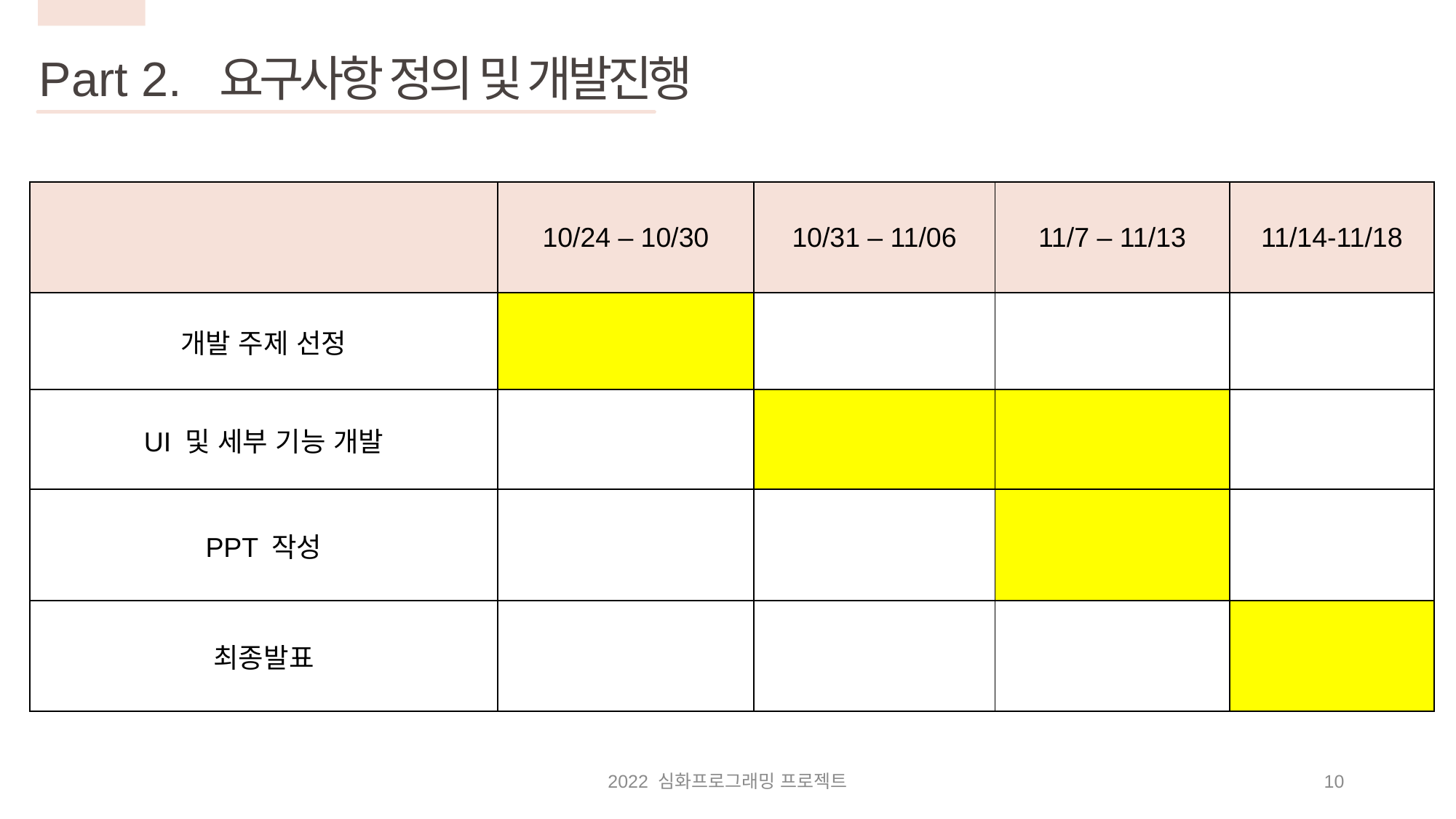

Part 2.
요구사항 정의 및 개발진행
|  | 10/24 – 10/30 | 10/31 – 11/06 | 11/7 – 11/13 | 11/14-11/18 |
| --- | --- | --- | --- | --- |
| 개발 주제 선정 |  |  |  |  |
| UI 및 세부 기능 개발 |  |  |  |  |
| PPT 작성 |  |  |  |  |
| 최종발표 |  |  |  |  |
2022 심화프로그래밍 프로젝트
10